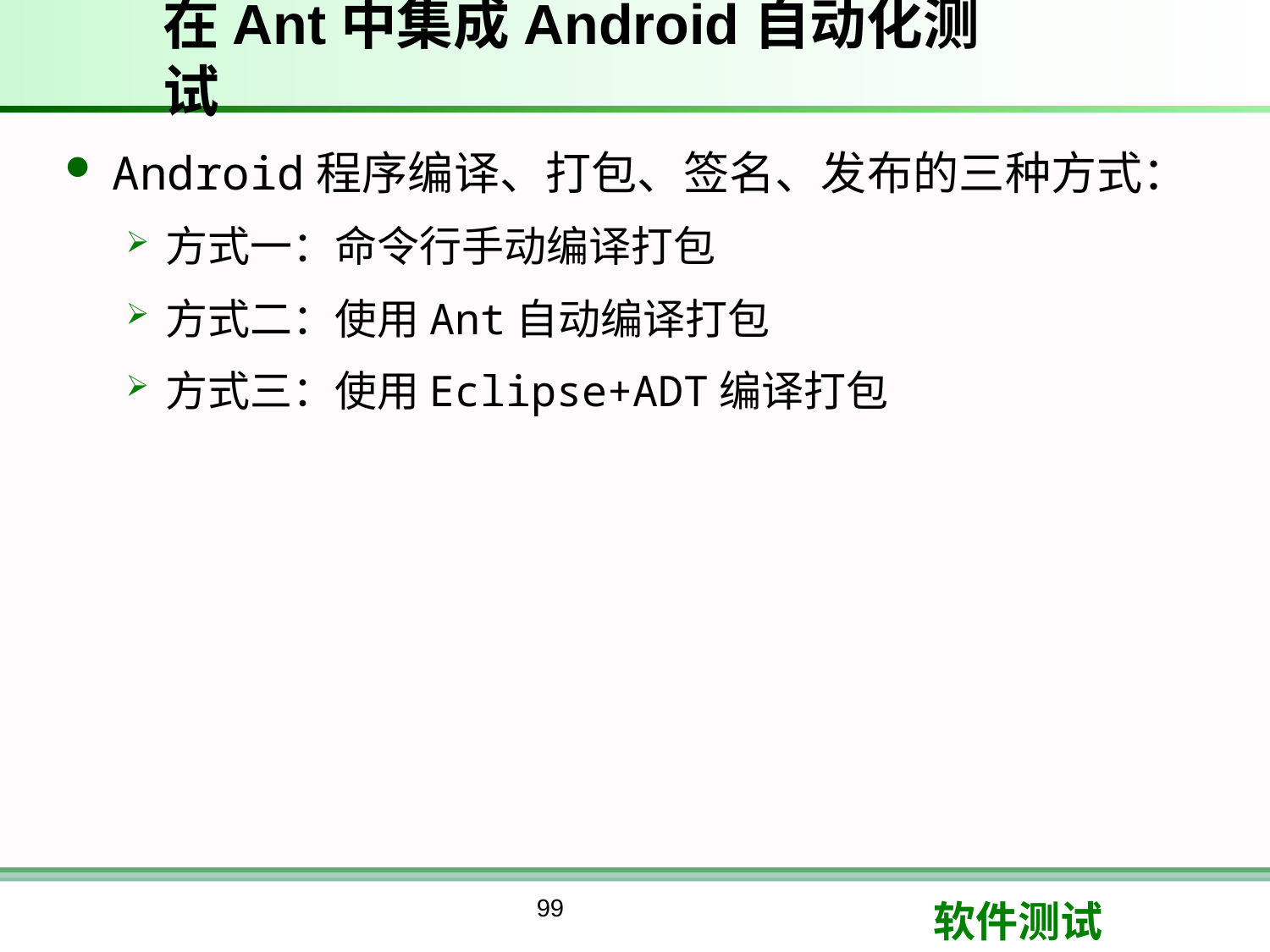

# 在Ant中集成Android自动化测试
Android程序编译、打包、签名、发布的三种方式：
方式一：命令行手动编译打包
方式二：使用Ant自动编译打包
方式三：使用Eclipse+ADT编译打包
99